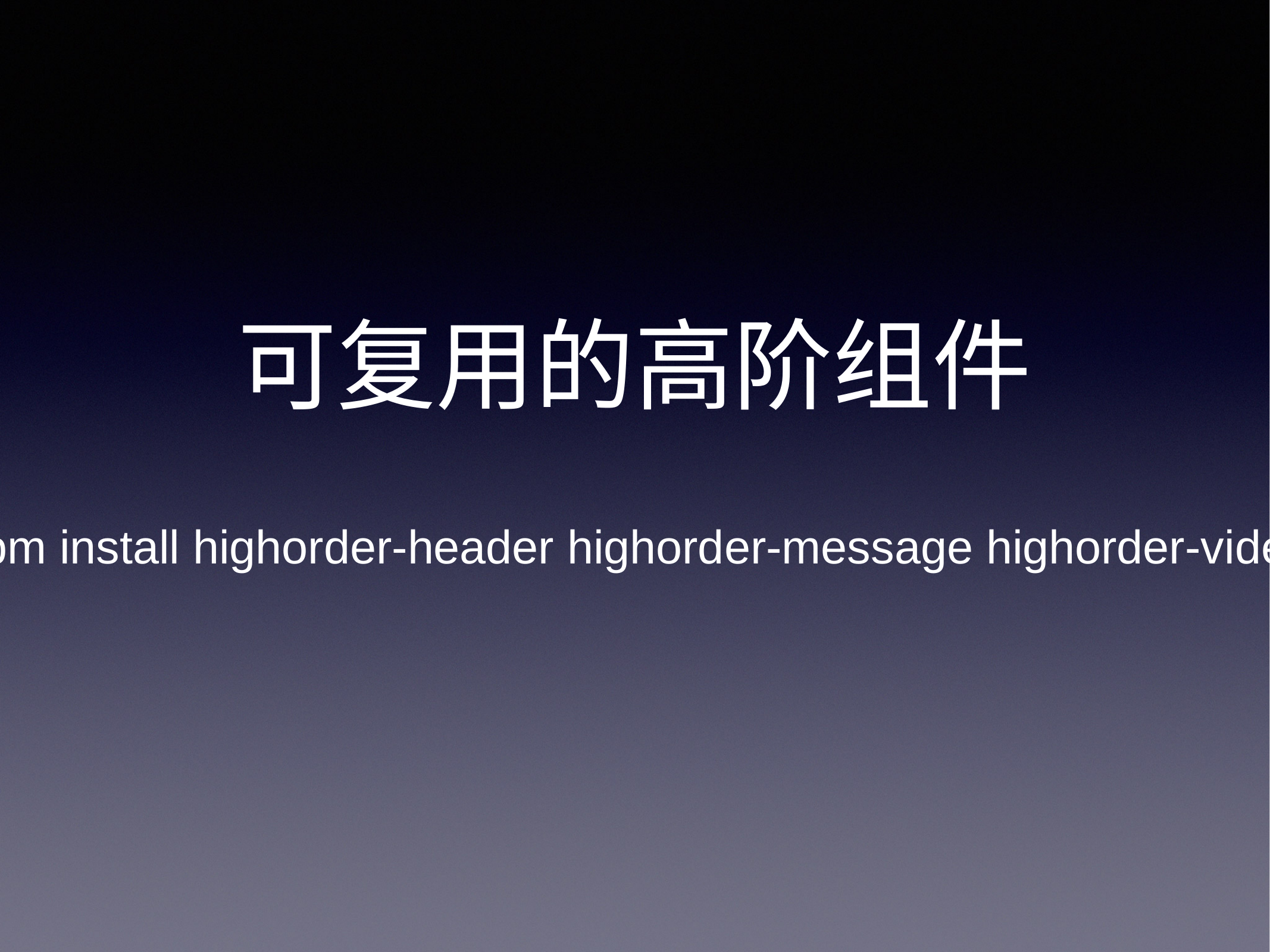

可复用的高阶组件
npm install highorder-header highorder-message highorder-video
65